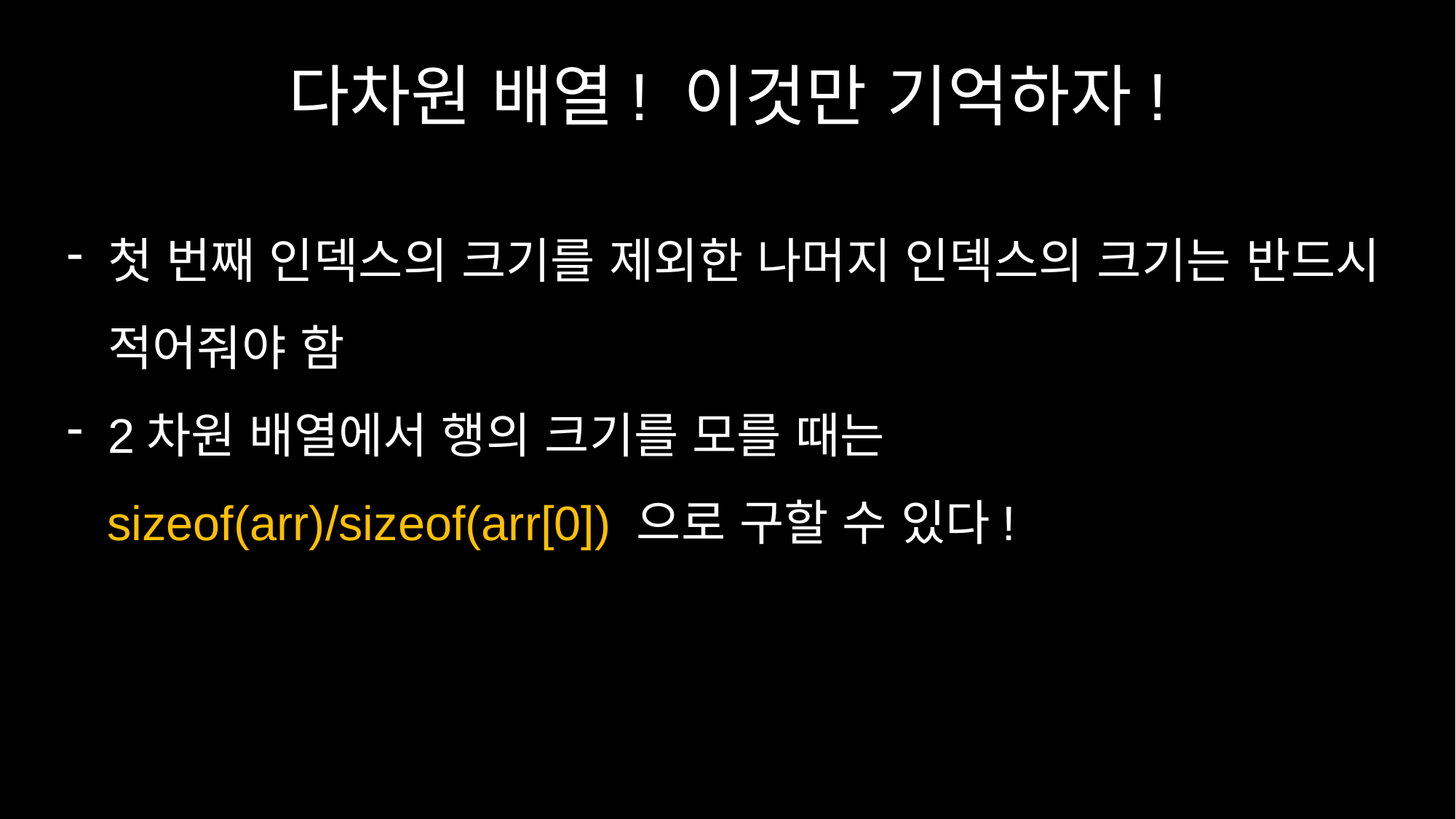

# 다차원 배열! 이것만 기억하자!
첫 번째 인덱스의 크기를 제외한 나머지 인덱스의 크기는 반드시 적어줘야 함
2차원 배열에서 행의 크기를 모를 때는
   sizeof(arr)/sizeof(arr[0]) 으로 구할 수 있다!